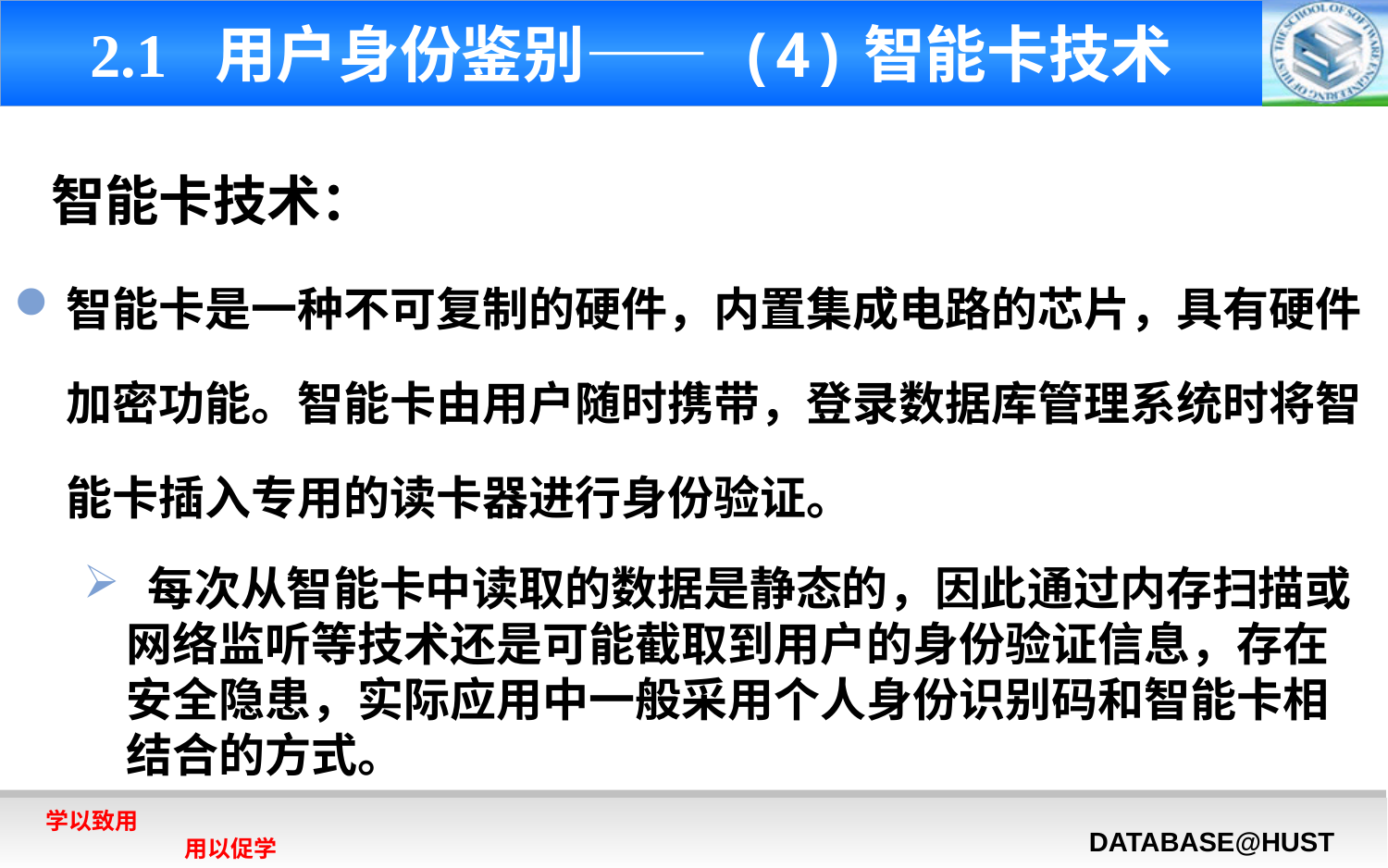

# 2.1  用户身份鉴别—— (4)智能卡技术
  智能卡技术：
智能卡是一种不可复制的硬件，内置集成电路的芯片，具有硬件加密功能。智能卡由用户随时携带，登录数据库管理系统时将智能卡插入专用的读卡器进行身份验证。
 每次从智能卡中读取的数据是静态的，因此通过内存扫描或网络监听等技术还是可能截取到用户的身份验证信息，存在安全隐患，实际应用中一般采用个人身份识别码和智能卡相结合的方式。